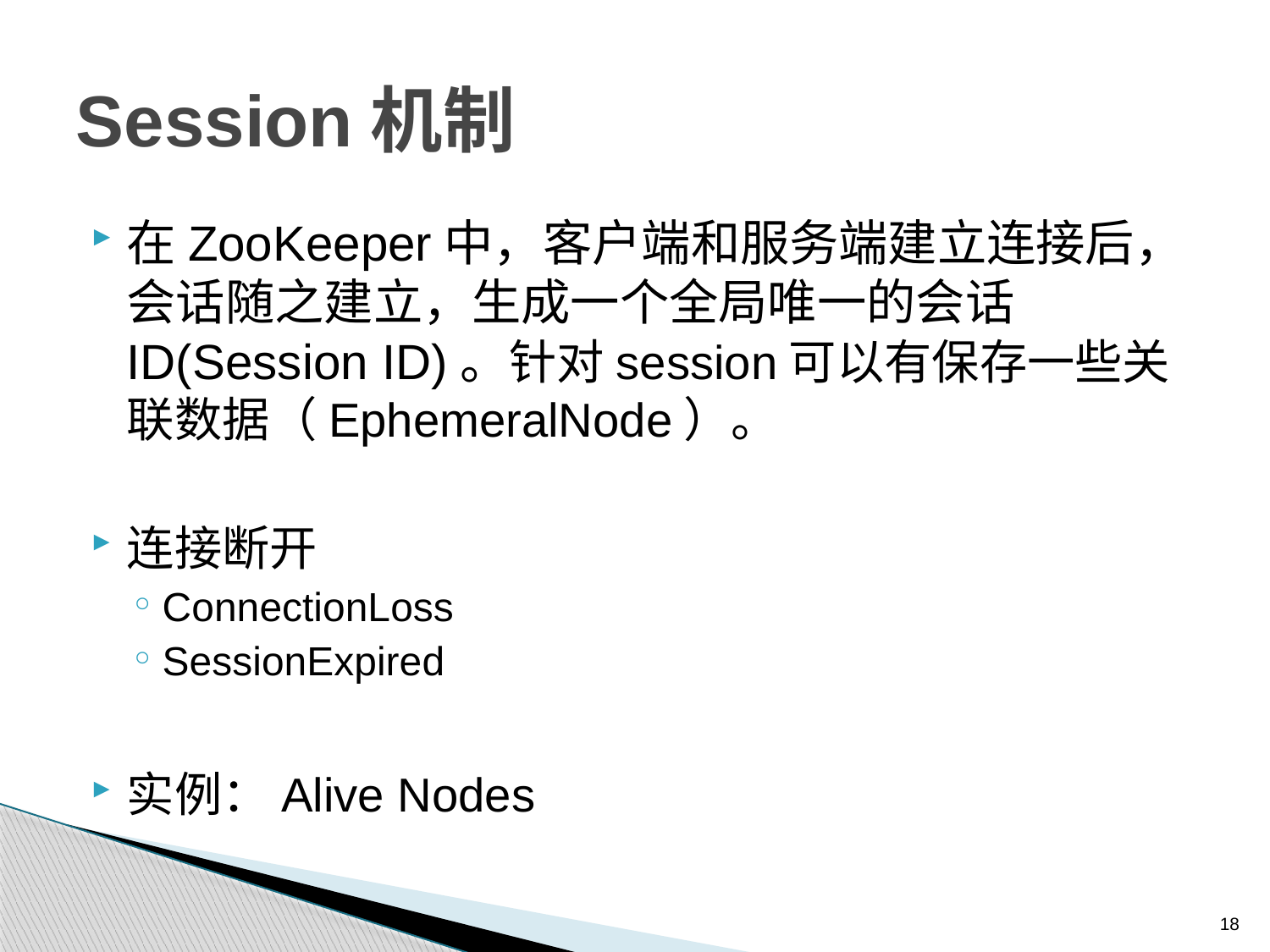

# Session机制
在ZooKeeper中，客户端和服务端建立连接后，会话随之建立，生成一个全局唯一的会话ID(Session ID)。针对session可以有保存一些关联数据（EphemeralNode）。

连接断开
ConnectionLoss
SessionExpired

实例：Alive Nodes
18